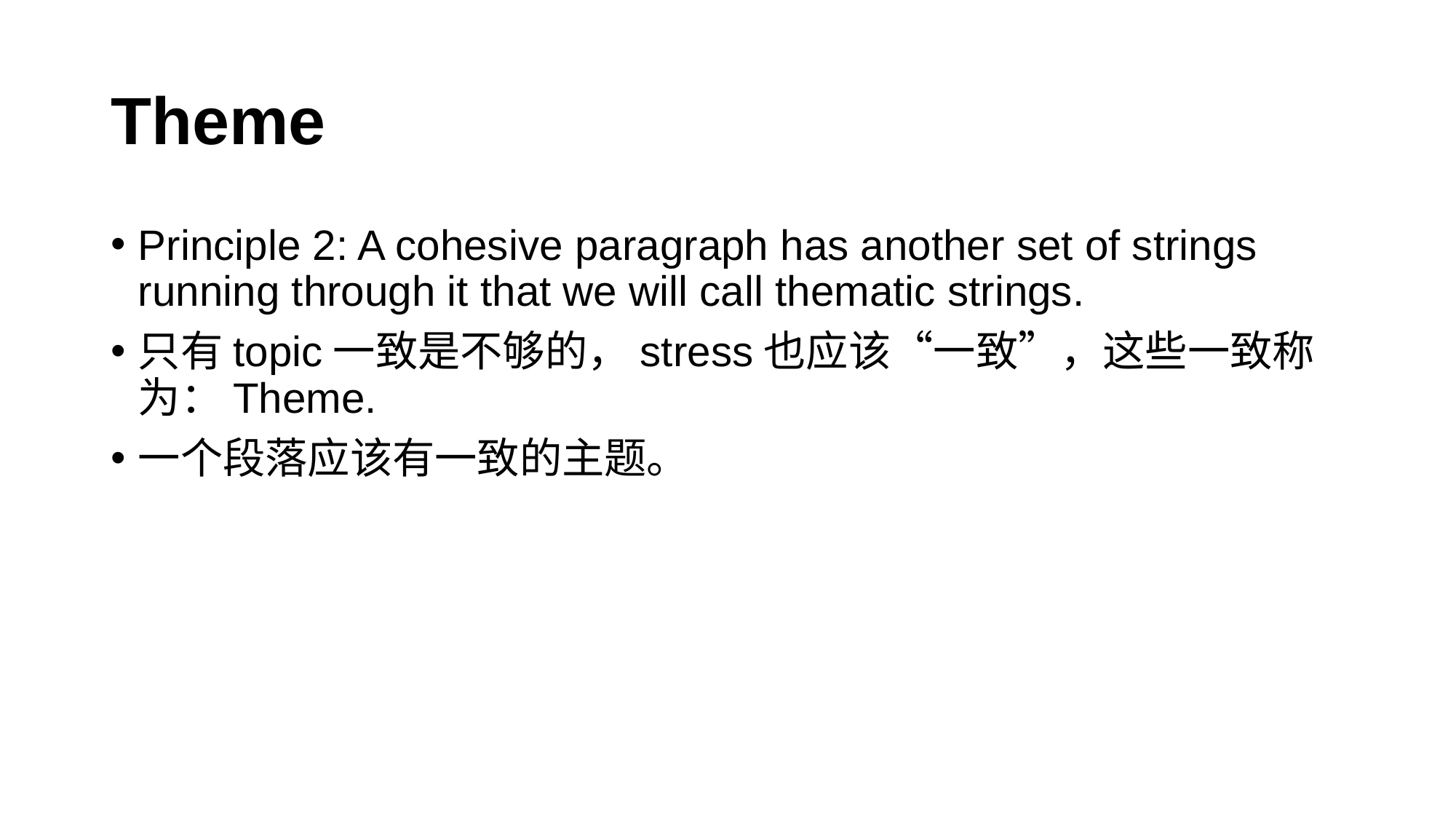

# Theme
Principle 2: A cohesive paragraph has another set of strings running through it that we will call thematic strings.
只有topic一致是不够的，stress也应该“一致”，这些一致称为：Theme.
一个段落应该有一致的主题。